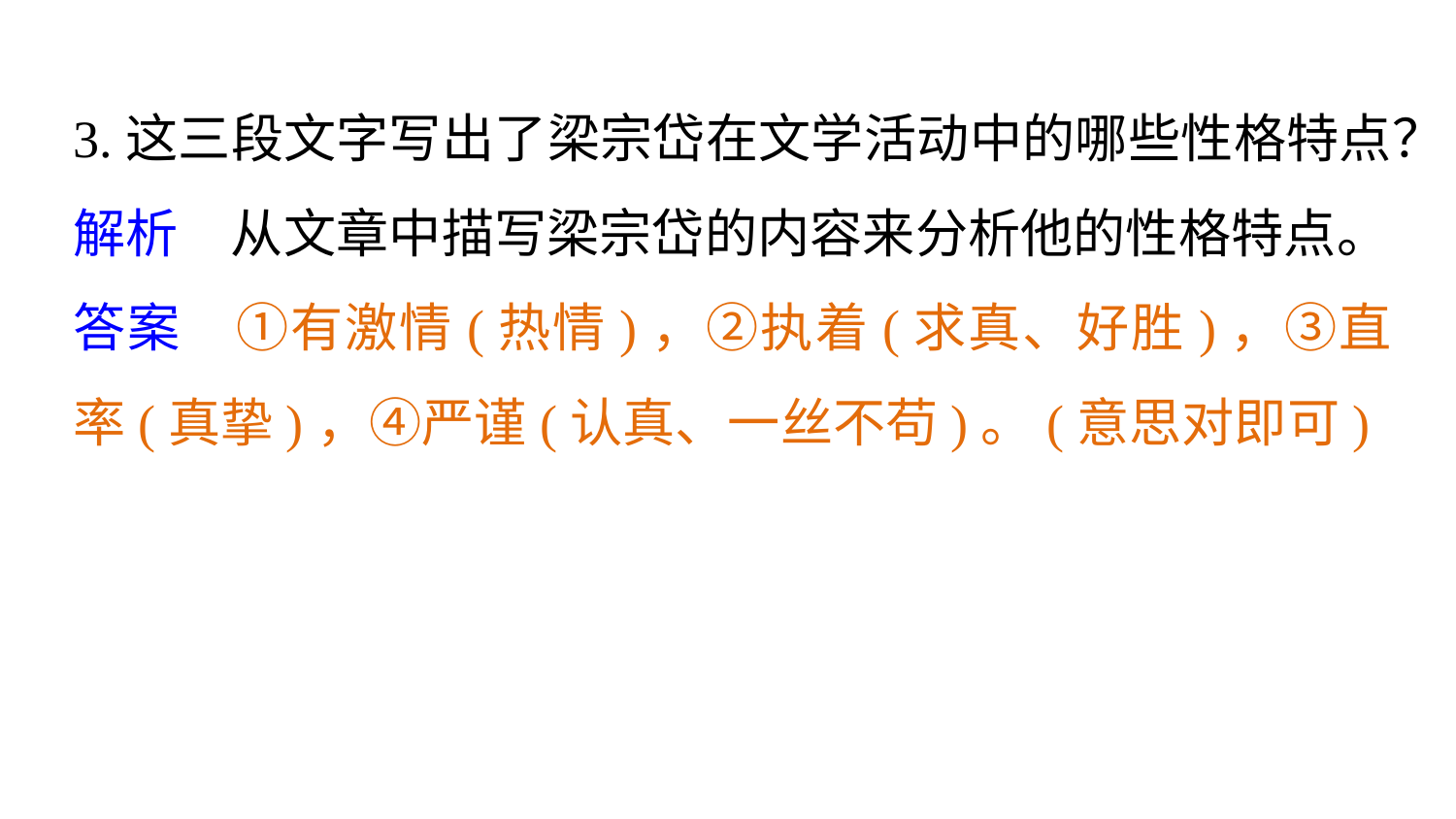

3.这三段文字写出了梁宗岱在文学活动中的哪些性格特点？
解析　从文章中描写梁宗岱的内容来分析他的性格特点。
答案　①有激情(热情)，②执着(求真、好胜)，③直率(真挚)，④严谨(认真、一丝不苟)。(意思对即可)